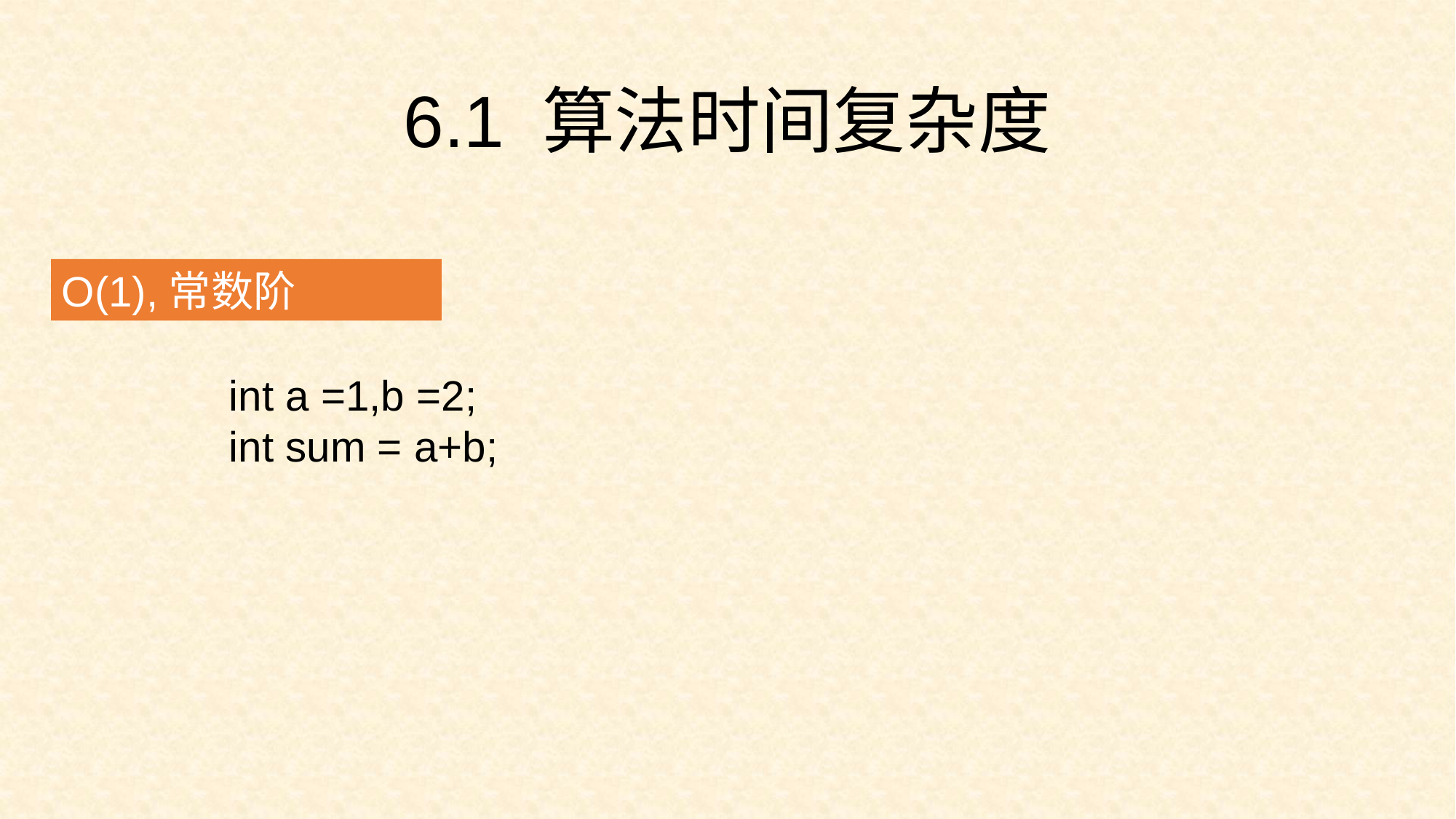

6.1 算法时间复杂度
O(1),常数阶
int a =1,b =2;
int sum = a+b;